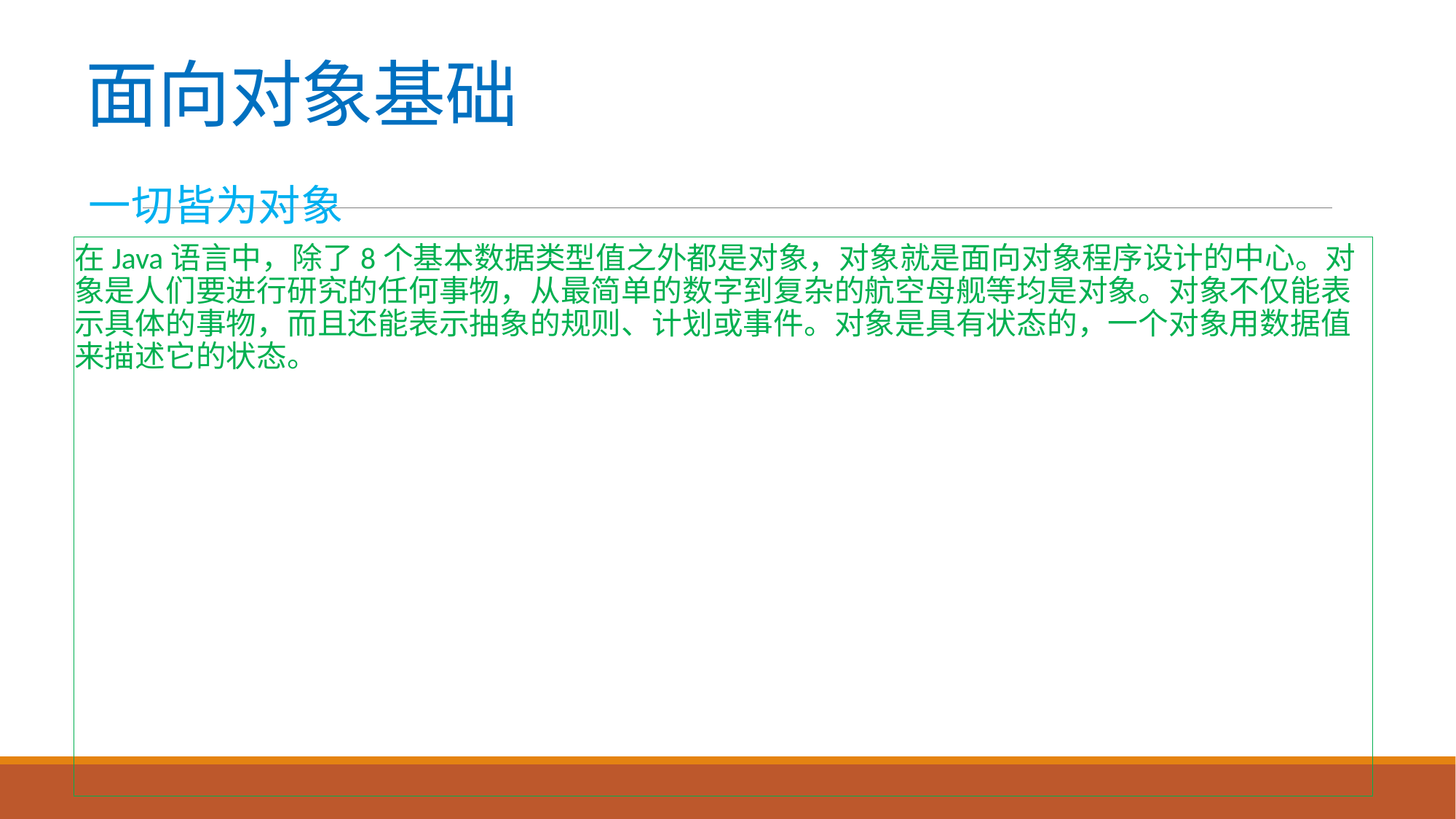

# 面向对象基础
一切皆为对象
在Java语言中，除了8个基本数据类型值之外都是对象，对象就是面向对象程序设计的中心。对象是人们要进行研究的任何事物，从最简单的数字到复杂的航空母舰等均是对象。对象不仅能表示具体的事物，而且还能表示抽象的规则、计划或事件。对象是具有状态的，一个对象用数据值来描述它的状态。